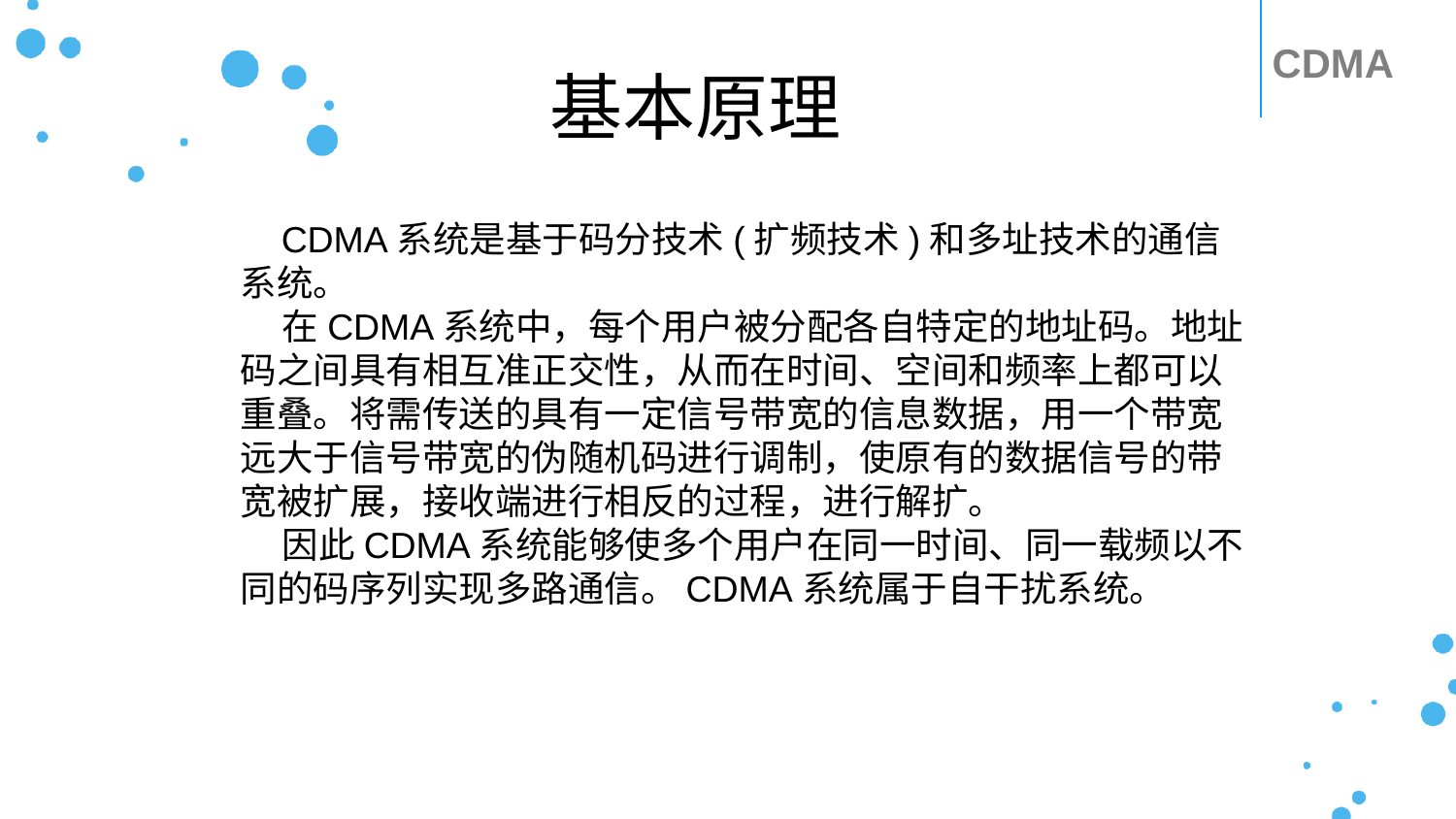

CDMA
基本原理
PPT模板下载：www.1ppt.com/moban/     行业PPT模板：www.1ppt.com/hangye/
节日PPT模板：www.1ppt.com/jieri/           PPT素材下载：www.1ppt.com/sucai/
PPT背景图片：www.1ppt.com/beijing/      PPT图表下载：www.1ppt.com/tubiao/
优秀PPT下载：www.1ppt.com/xiazai/        PPT教程： www.1ppt.com/powerpoint/
Word教程： www.1ppt.com/word/              Excel教程：www.1ppt.com/excel/
资料下载：www.1ppt.com/ziliao/                PPT课件下载：www.1ppt.com/kejian/
范文下载：www.1ppt.com/fanwen/             试卷下载：www.1ppt.com/shiti/
教案下载：www.1ppt.com/jiaoan/        PPT论坛：www.1ppt.cn

    CDMA系统是基于码分技术(扩频技术)和多址技术的通信系统。
    在CDMA系统中，每个用户被分配各自特定的地址码。地址码之间具有相互准正交性，从而在时间、空间和频率上都可以重叠。将需传送的具有一定信号带宽的信息数据，用一个带宽远大于信号带宽的伪随机码进行调制，使原有的数据信号的带宽被扩展，接收端进行相反的过程，进行解扩。
    因此CDMA系统能够使多个用户在同一时间、同一载频以不同的码序列实现多路通信。CDMA系统属于自干扰系统。